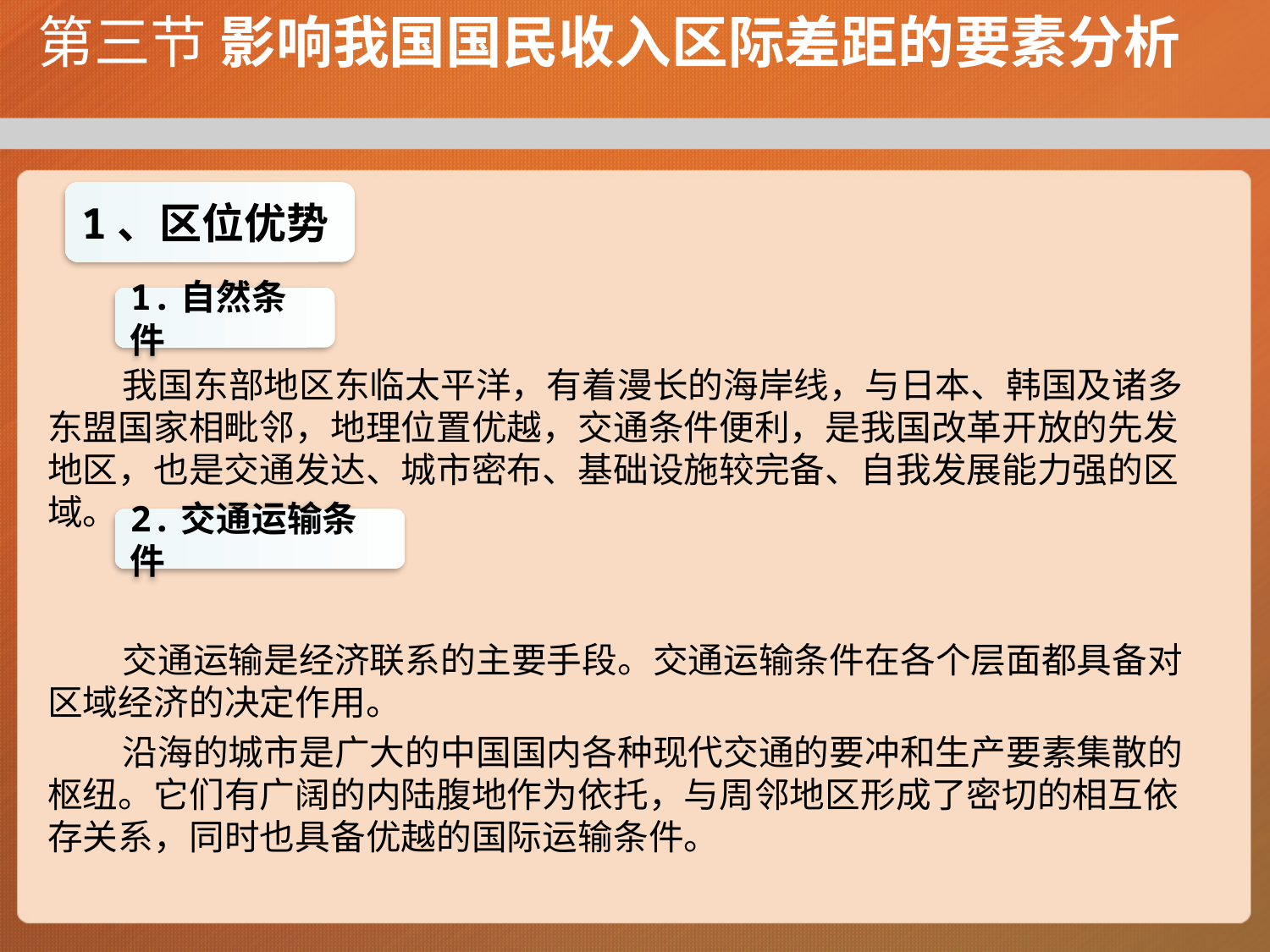

# 第三节 影响我国国民收入区际差距的要素分析
1、区位优势

我国东部地区东临太平洋，有着漫长的海岸线，与日本、韩国及诸多东盟国家相毗邻，地理位置优越，交通条件便利，是我国改革开放的先发地区，也是交通发达、城市密布、基础设施较完备、自我发展能力强的区域。

交通运输是经济联系的主要手段。交通运输条件在各个层面都具备对区域经济的决定作用。
沿海的城市是广大的中国国内各种现代交通的要冲和生产要素集散的枢纽。它们有广阔的内陆腹地作为依托，与周邻地区形成了密切的相互依存关系，同时也具备优越的国际运输条件。
1.自然条件
2.交通运输条件